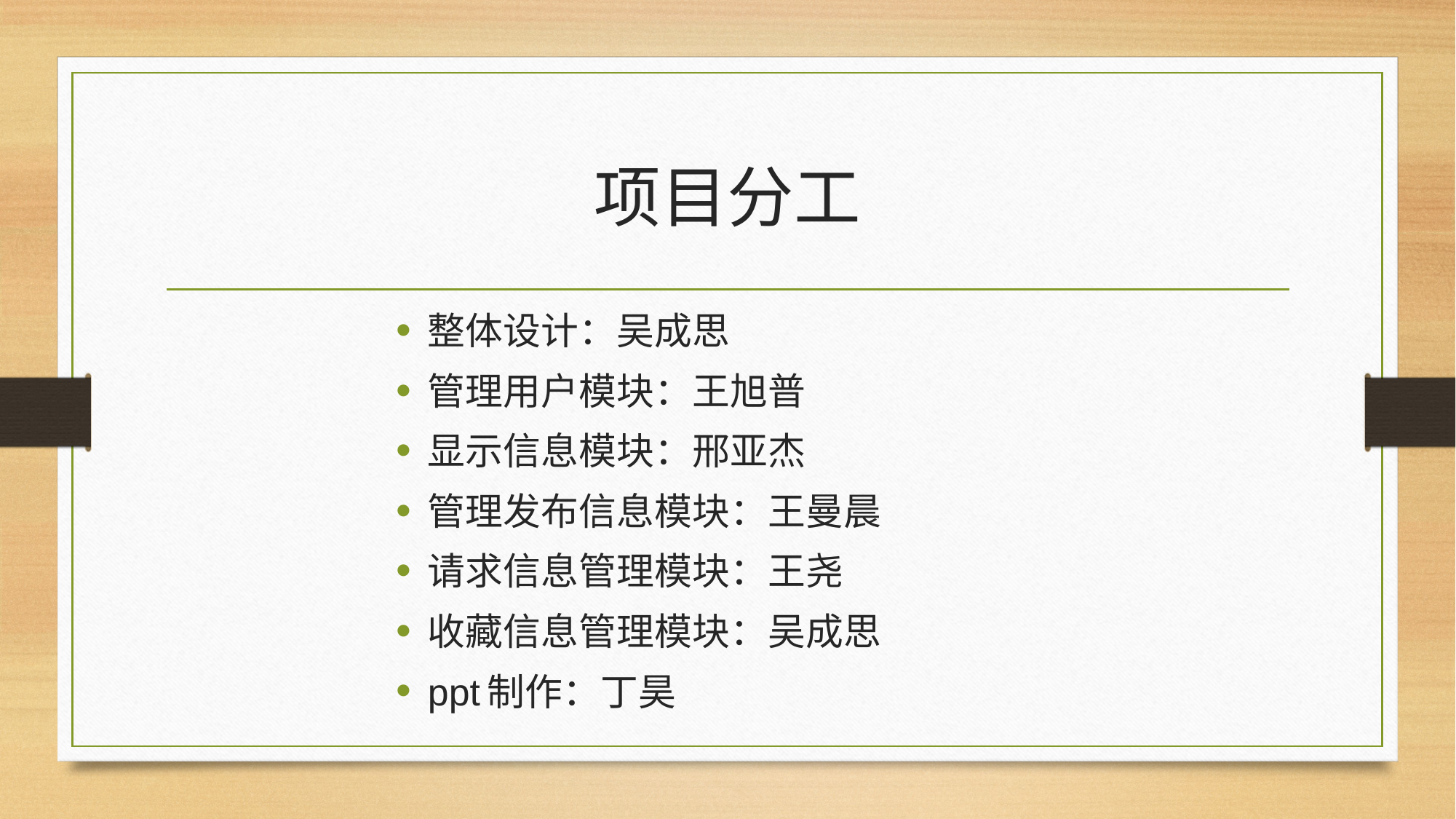

# 项目分工
整体设计：吴成思
管理用户模块：王旭普
显示信息模块：邢亚杰
管理发布信息模块：王曼晨
请求信息管理模块：王尧
收藏信息管理模块：吴成思
ppt制作：丁昊